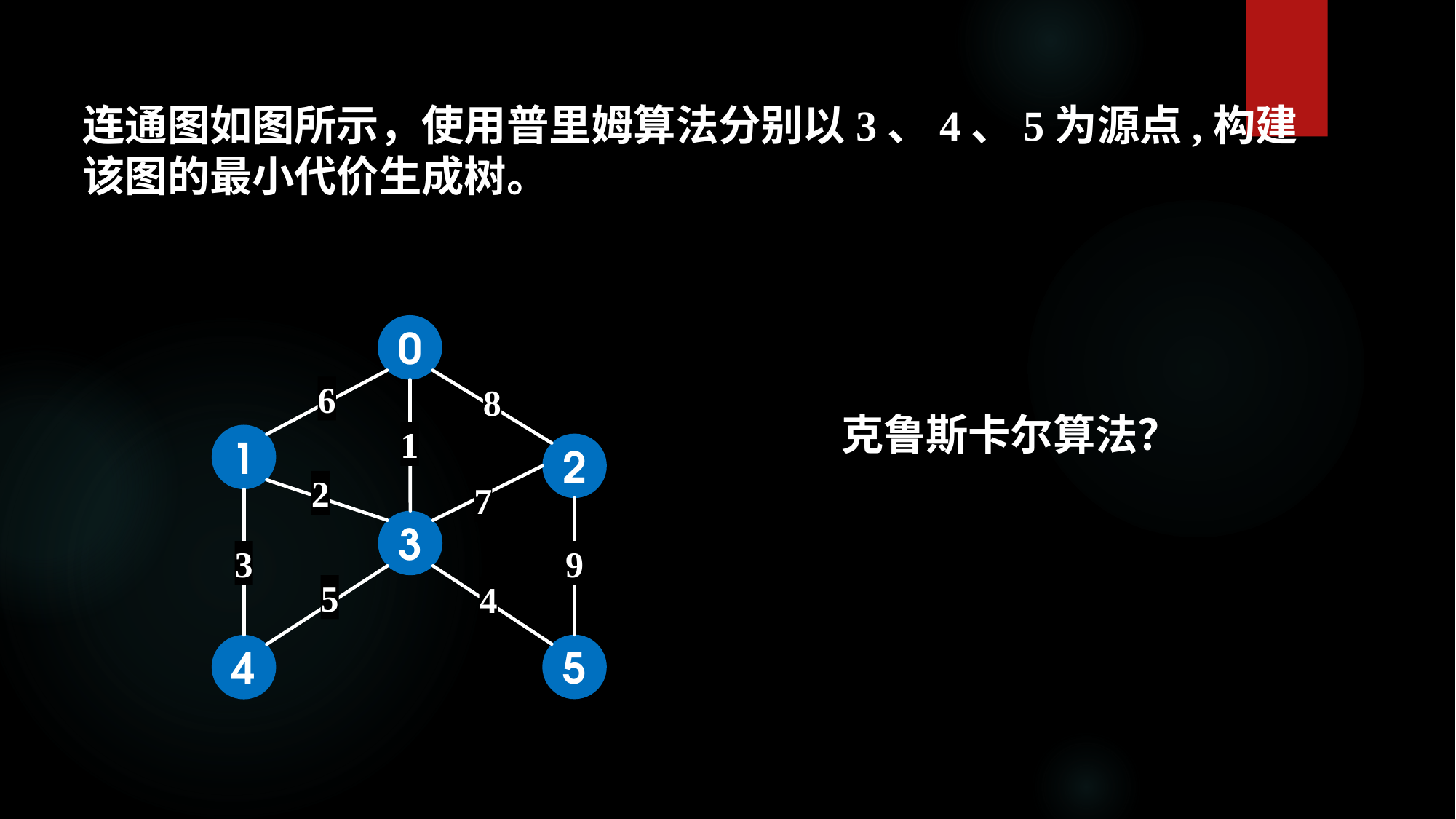

连通图如图所示，使用普里姆算法分别以3、4、5为源点,构建该图的最小代价生成树。
0
6
8
1
1
2
2
7
3
3
9
5
4
5
4
克鲁斯卡尔算法？